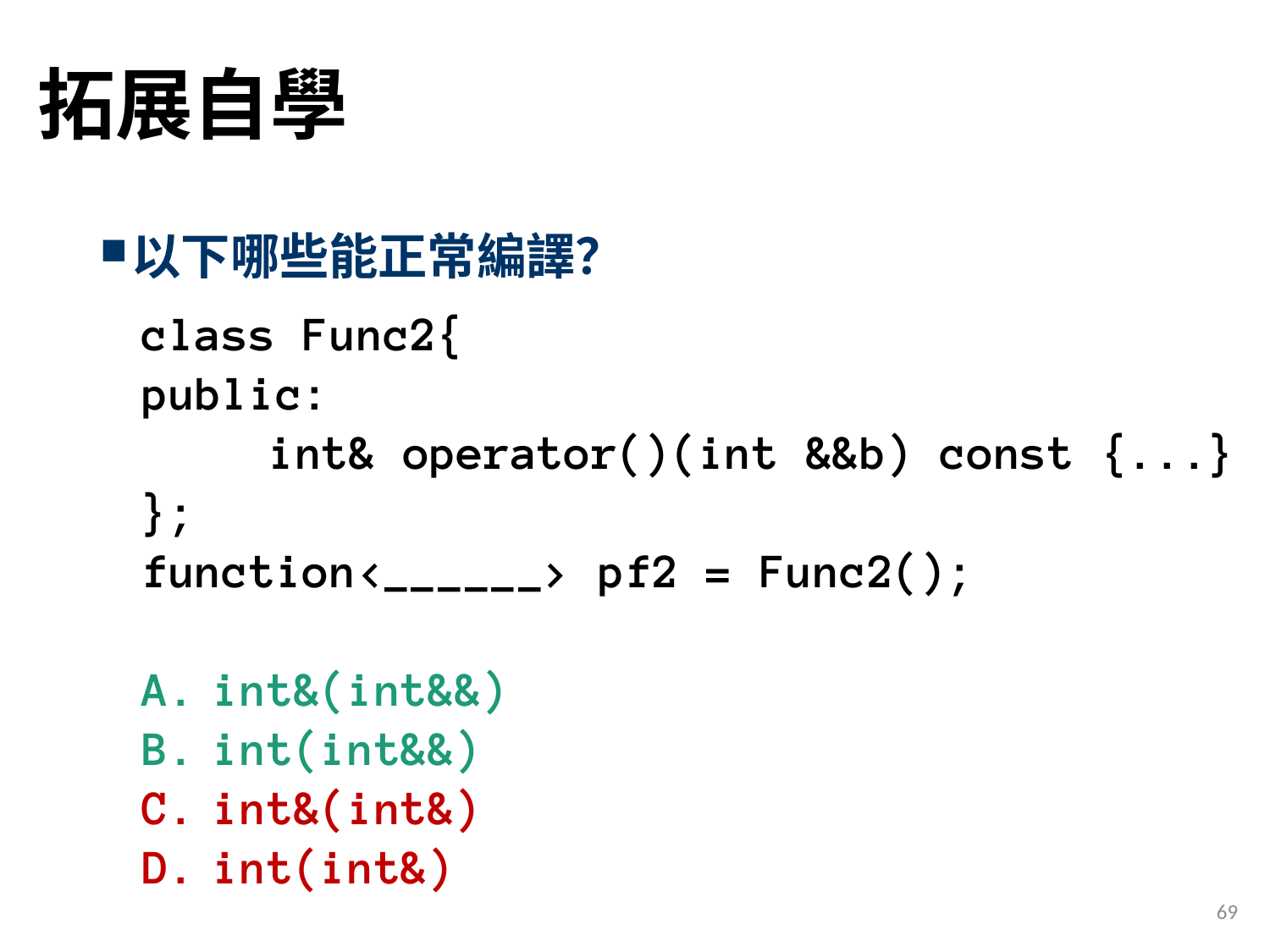

# 拓展自學
以下哪些能正常編譯？

class Func2{
public:
	int& operator()(int &&b) const {...}
};
function<______> pf2 = Func2();

int&(int&&)
int(int&&)
int&(int&)
int(int&)
69